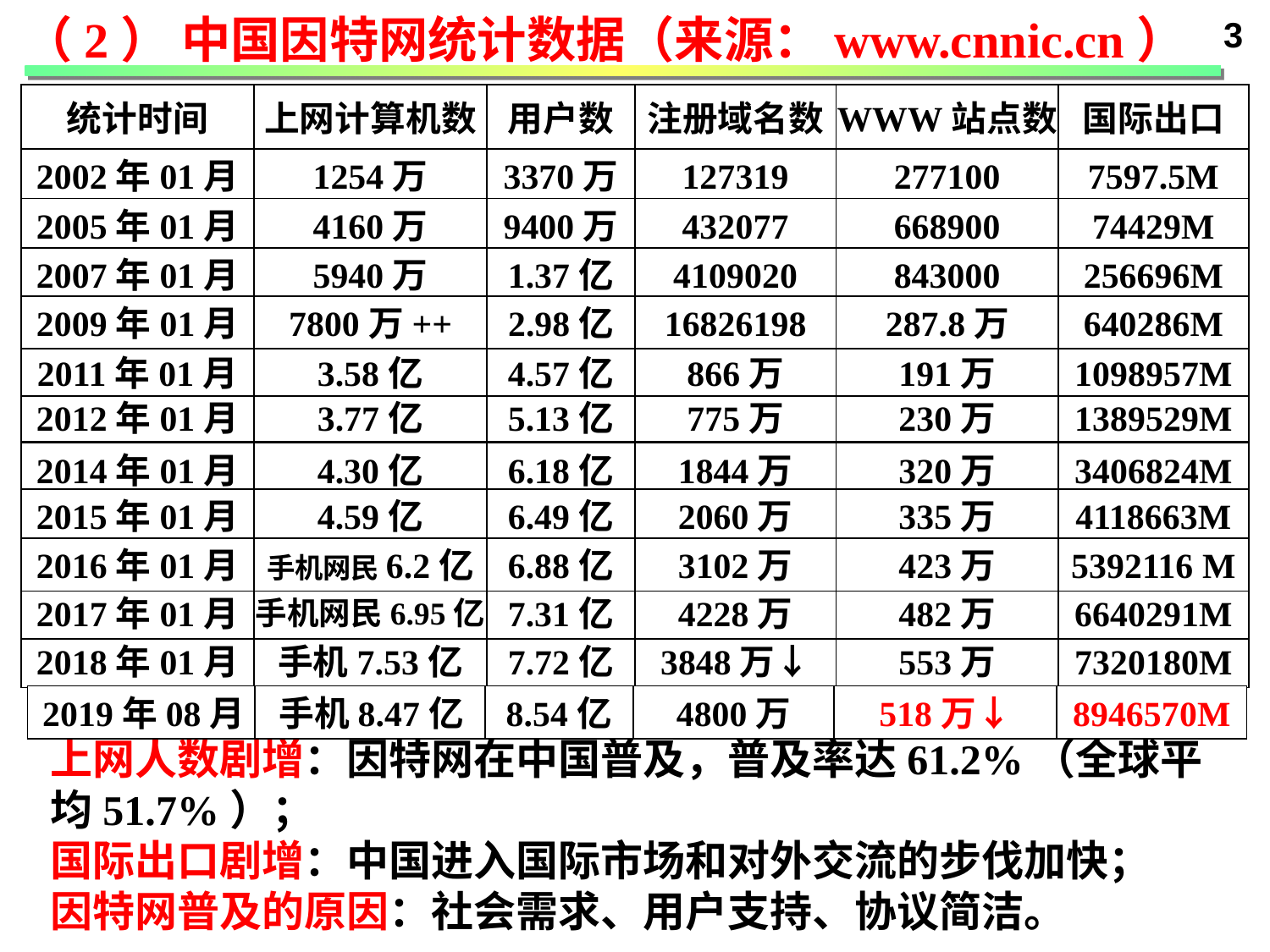

（2） 中国因特网统计数据（来源：www.cnnic.cn）
3

统计时间
上网计算机数
用户数
注册域名数
WWW站点数
国际出口
2002年01月
1254万
3370万
127319
277100
7597.5M
2005年01月
4160万
9400万
432077
668900
74429M
2007年01月
5940万
1.37亿
4109020
843000
256696M
2009年01月
7800万++
2.98亿
16826198
287.8万
640286M
2011年01月
3.58亿
4.57亿
866万
191万
1098957M
2012年01月
3.77亿
5.13亿
775万
230万
1389529M
2014年01月
4.30亿
6.18亿
1844万
320万
3406824M
2015年01月
4.59亿
6.49亿
2060万
335万
4118663M
2016年01月
手机网民6.2亿
6.88亿
3102万
423万
5392116 M
2017年01月
手机网民6.95亿
7.31亿
4228万
482万
6640291M
2018年01月
手机7.53亿
7.72亿
3848万↓
553万
7320180M
2019年08月
手机8.47亿
8.54亿
4800万
518万↓
8946570M
上网人数剧增：因特网在中国普及，普及率达61.2%（全球平均51.7%）；
国际出口剧增：中国进入国际市场和对外交流的步伐加快；
因特网普及的原因：社会需求、用户支持、协议简洁。